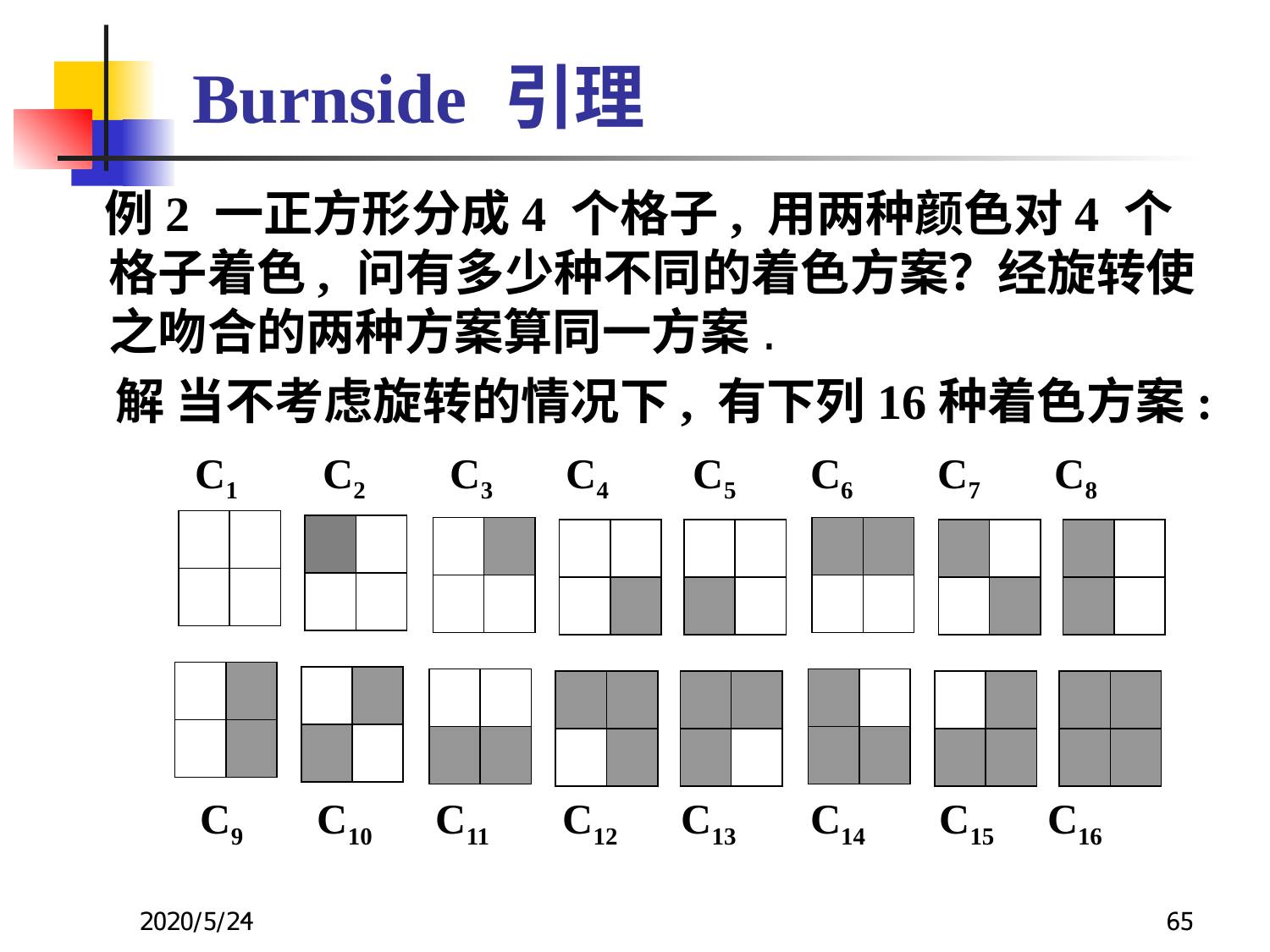

# Burnside 引理
    例2 一正方形分成4 个格子, 用两种颜色对4 个格子着色, 问有多少种不同的着色方案？经旋转使之吻合的两种方案算同一方案.
     解 当不考虑旋转的情况下, 有下列16种着色方案:

  C1        C2        C3         C4        C5       C6        C7       C8

    C9       C10      C11         C12      C13       C14       C15     C16

2020/5/24
65